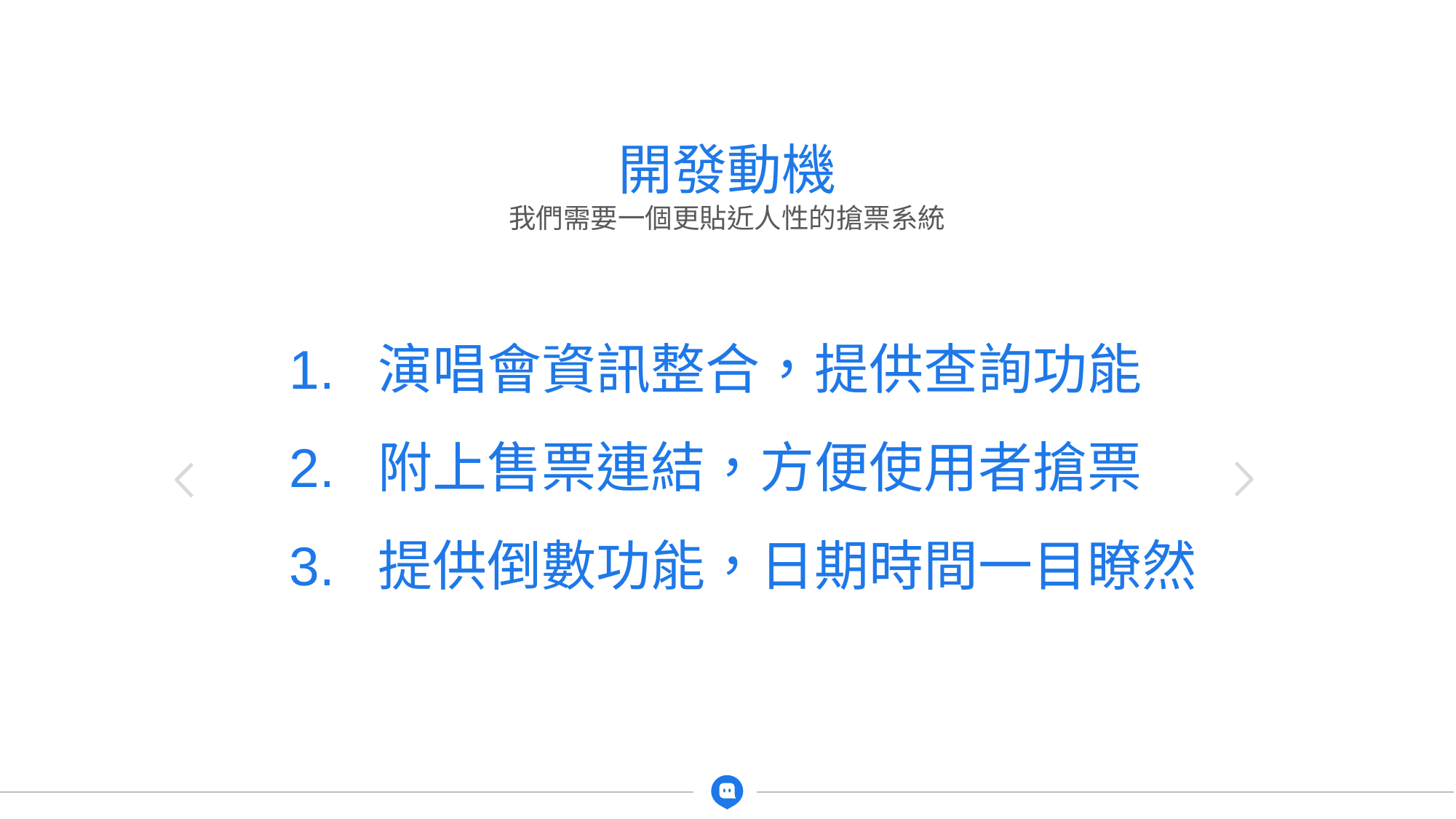

開發動機
我們需要一個更貼近人性的搶票系統
演唱會資訊整合，提供查詢功能
附上售票連結，方便使用者搶票
提供倒數功能，日期時間一目瞭然